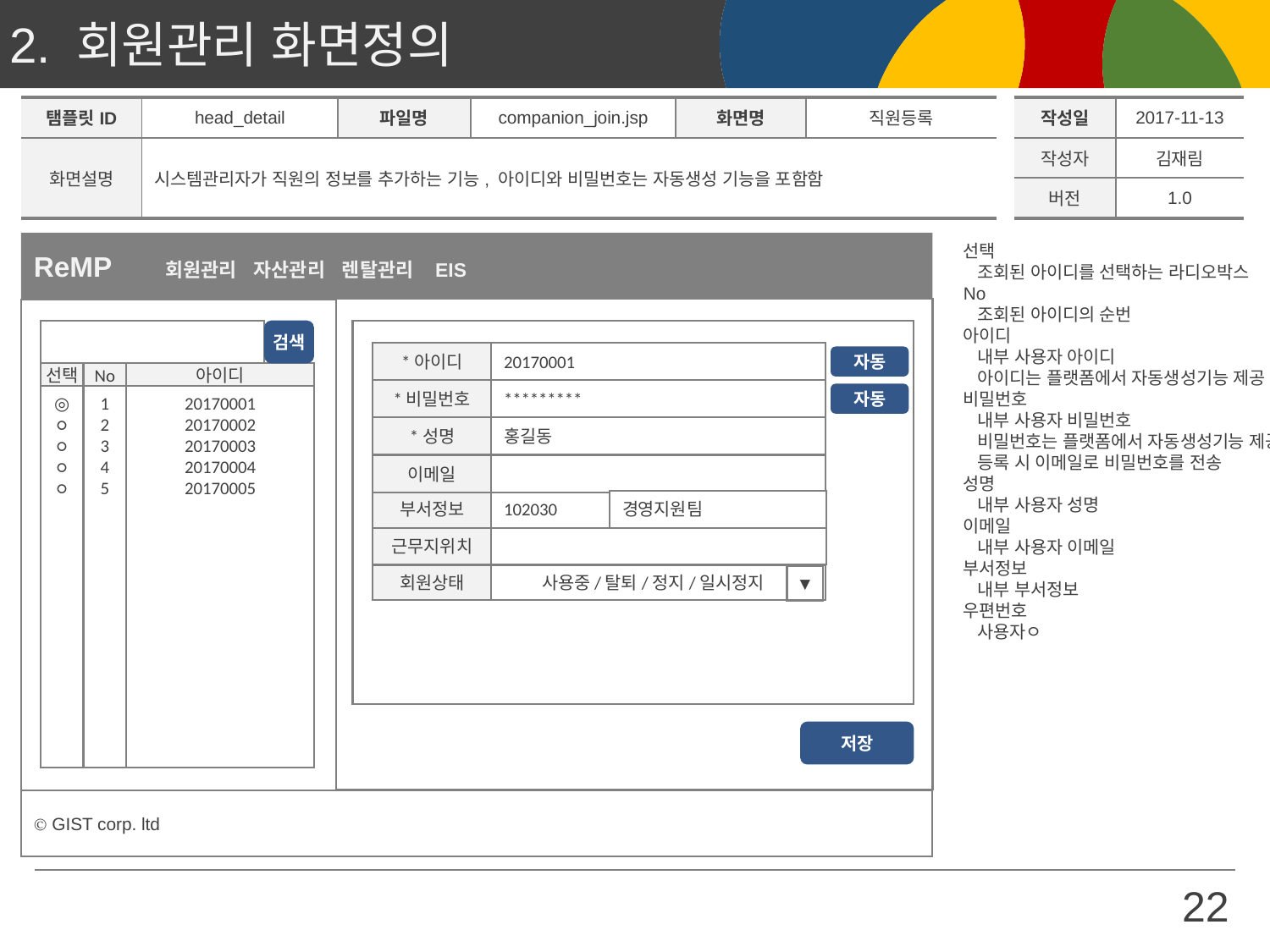

| 탬플릿ID | head\_detail | 파일명 | companion\_join.jsp | 화면명 | 직원등록 |  | 작성일 | 2017-11-13 |
| --- | --- | --- | --- | --- | --- | --- | --- | --- |
| 화면설명 | 시스템관리자가 직원의 정보를 추가하는 기능, 아이디와 비밀번호는 자동생성 기능을 포함함 |  |  |  |  |  | 작성자 | 김재림 |
|  |  |  |  |  |  |  | 버전 | 1.0 |
ReMP      회원관리   자산관리   렌탈관리   EIS
선택
  조회된 아이디를 선택하는 라디오박스
No
  조회된 아이디의 순번
아이디
  내부 사용자 아이디
  아이디는 플랫폼에서 자동생성기능 제공
비밀번호
  내부 사용자 비밀번호
  비밀번호는 플랫폼에서 자동생성기능 제공
  등록 시 이메일로 비밀번호를 전송
성명
  내부 사용자 성명
이메일
  내부 사용자 이메일
부서정보
  내부 부서정보
우편번호
  사용자ㅇ

검색
*아이디
20170001
자동
선택
No
아이디
*비밀번호
*********
자동
1
2
3
4
5
◎
○
○
○
○
20170001
20170002
20170003
20170004
20170005

*성명
홍길동
이메일

부서정보
102030
경영지원팀
근무지위치

회원상태
사용중/탈퇴/정지/일시정지
▼
저장
Ⓒ GIST corp. ltd